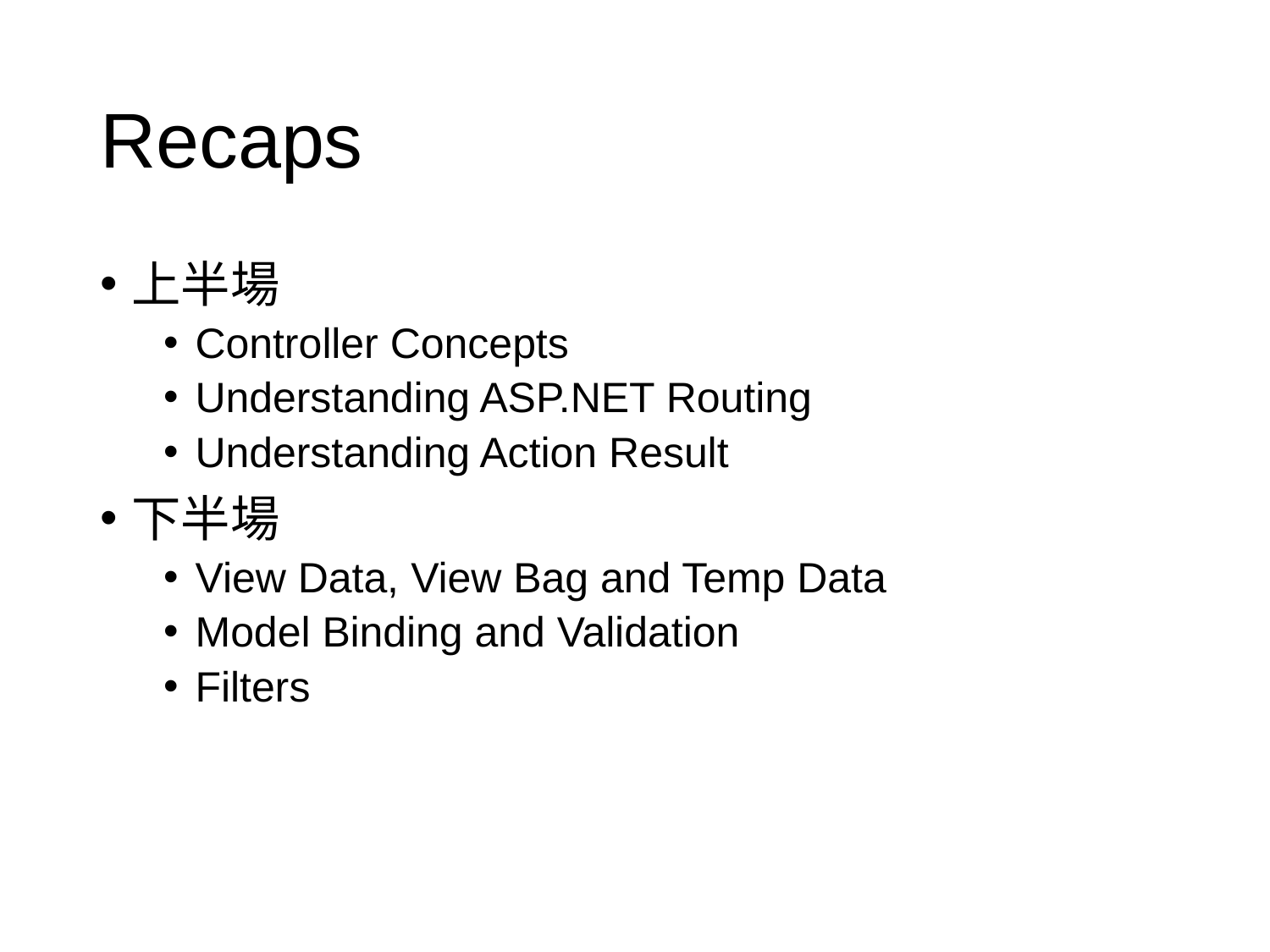

# Recaps
上半場
Controller Concepts
Understanding ASP.NET Routing
Understanding Action Result
下半場
View Data, View Bag and Temp Data
Model Binding and Validation
Filters